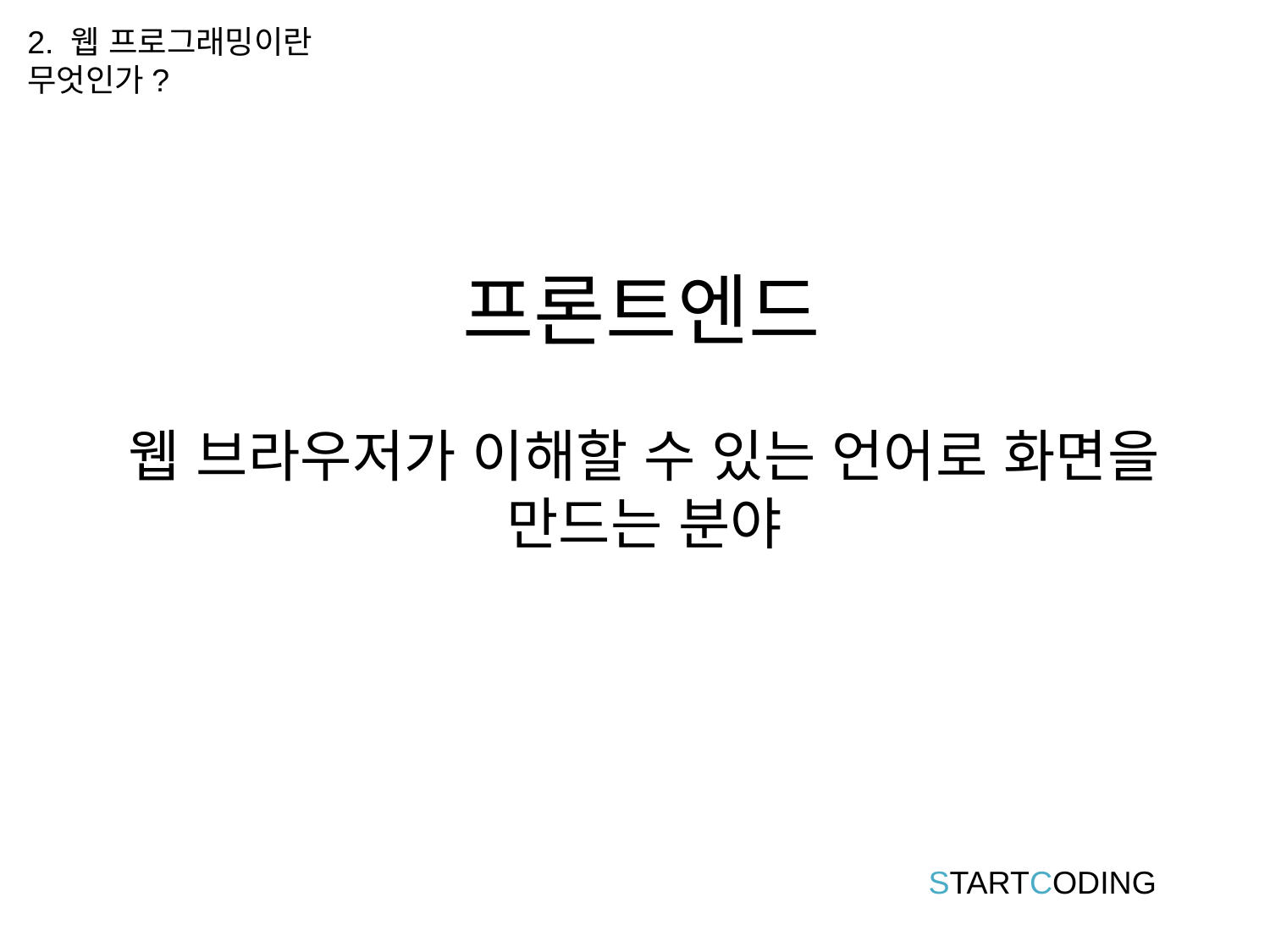

2. 웹 프로그래밍이란 무엇인가?
프론트엔드
# 웹 브라우저가 이해할 수 있는 언어로 화면을 만드는 분야
STARTCODING